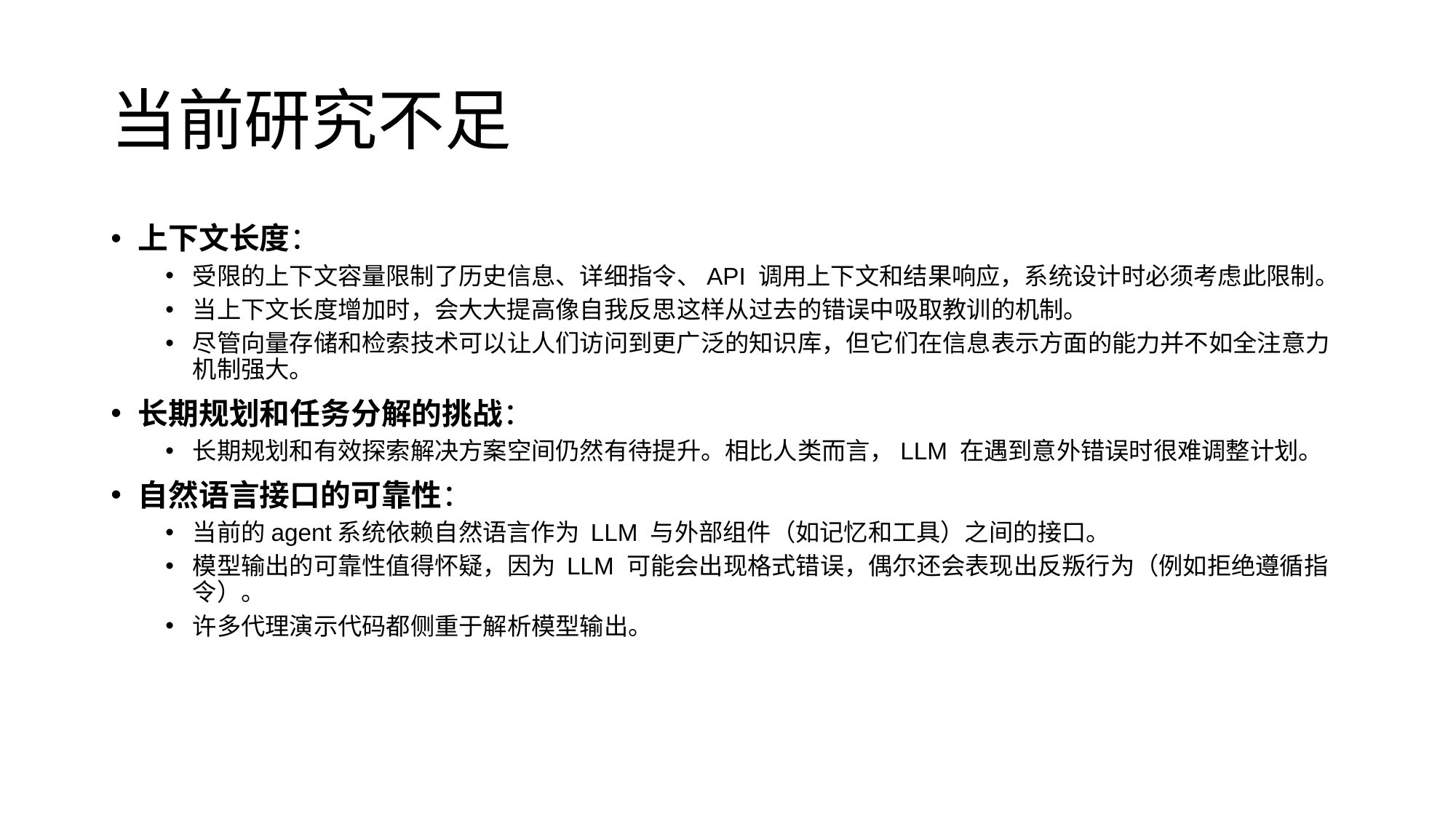

# 当前研究不足
上下文长度：
受限的上下文容量限制了历史信息、详细指令、API 调用上下文和结果响应，系统设计时必须考虑此限制。
当上下文长度增加时，会大大提高像自我反思这样从过去的错误中吸取教训的机制。
尽管向量存储和检索技术可以让人们访问到更广泛的知识库，但它们在信息表示方面的能力并不如全注意力机制强大。
长期规划和任务分解的挑战：
长期规划和有效探索解决方案空间仍然有待提升。相比人类而言，LLM 在遇到意外错误时很难调整计划。
自然语言接口的可靠性：
当前的agent系统依赖自然语言作为 LLM 与外部组件（如记忆和工具）之间的接口。
模型输出的可靠性值得怀疑，因为 LLM 可能会出现格式错误，偶尔还会表现出反叛行为（例如拒绝遵循指令）。
许多代理演示代码都侧重于解析模型输出。